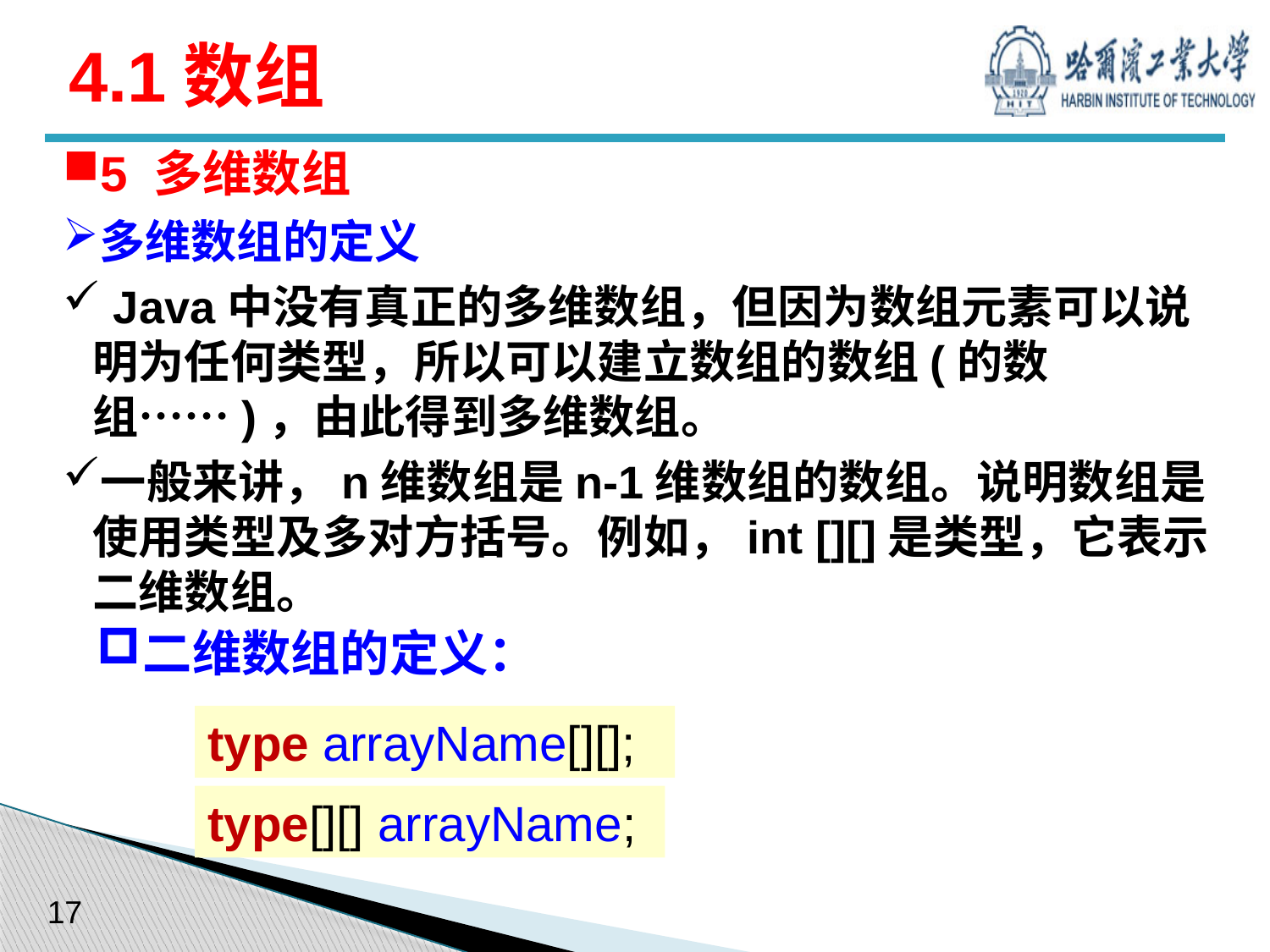

# 4.1数组
5 多维数组
多维数组的定义
 Java中没有真正的多维数组，但因为数组元素可以说明为任何类型，所以可以建立数组的数组(的数组……)，由此得到多维数组。
一般来讲，n维数组是n-1维数组的数组。说明数组是使用类型及多对方括号。例如，int [][]是类型，它表示二维数组。
二维数组的定义：
type arrayName[][];
type[][] arrayName;